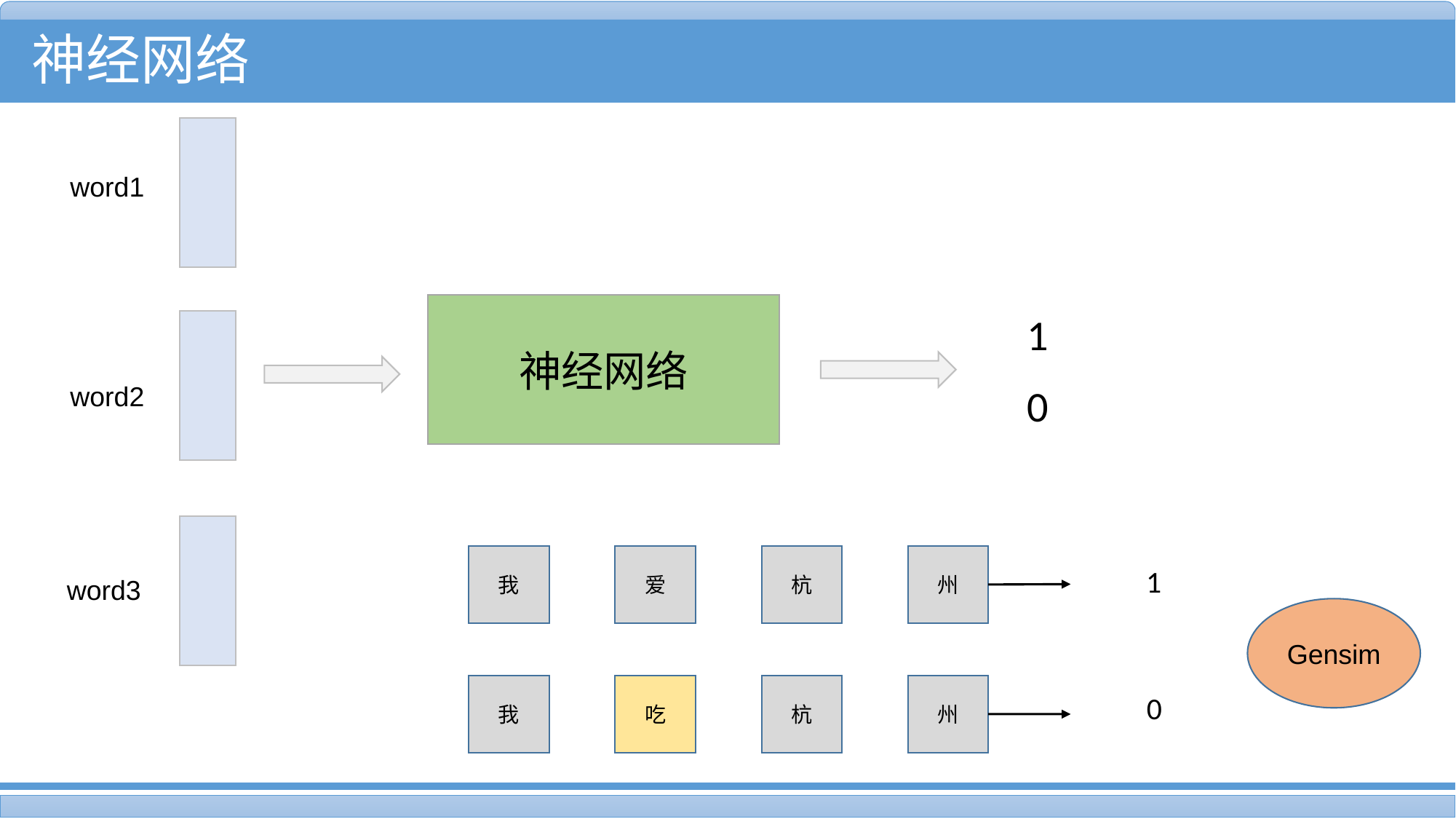

神经网络

word1
神经网络
1
0

word2

word3
州
我
爱
杭
1
Gensim
州
我
吃
杭
0